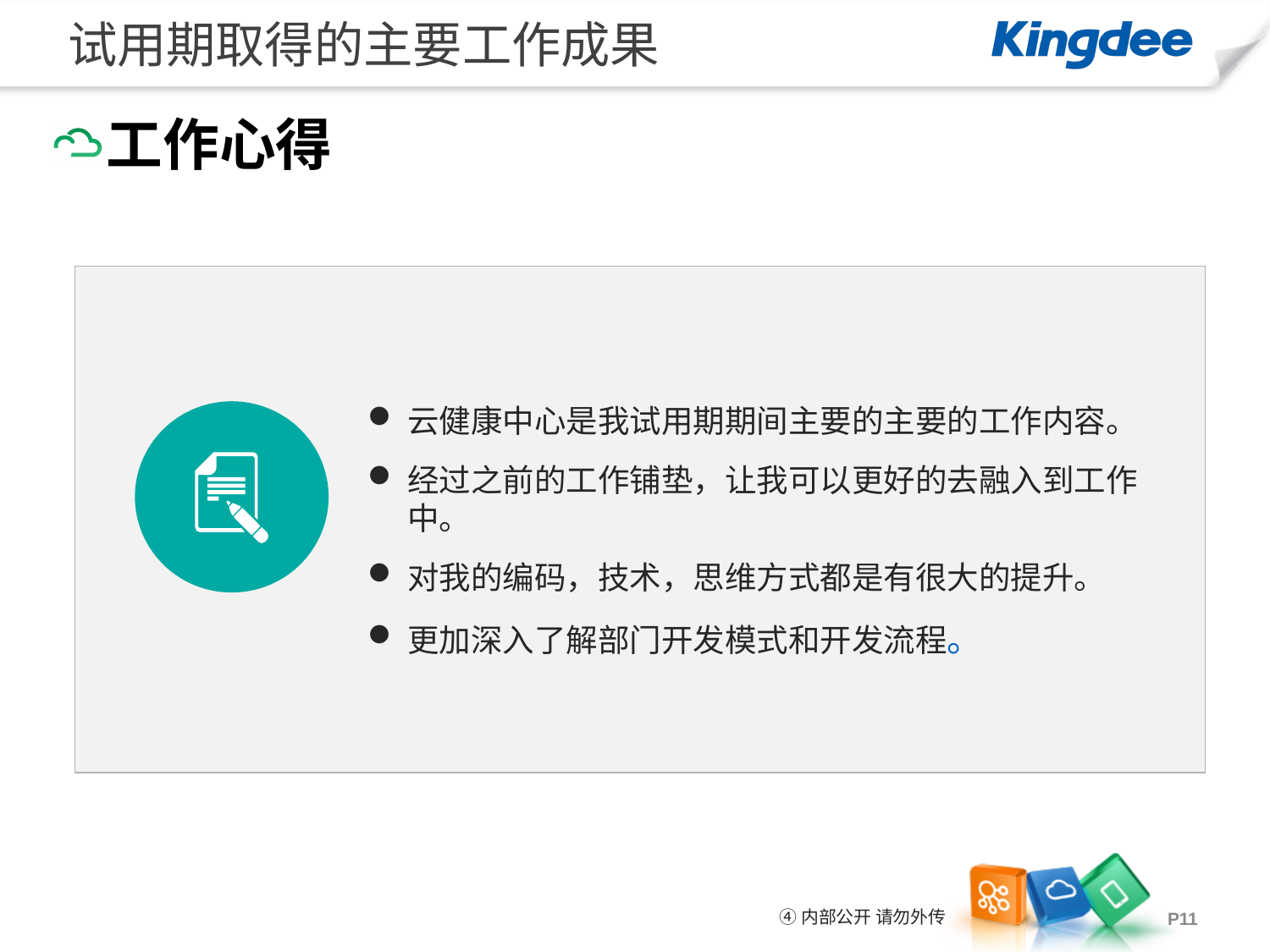

# 试用期取得的主要工作成果
工作心得

云健康中心是我试用期期间主要的主要的工作内容。
经过之前的工作铺垫，让我可以更好的去融入到工作中。
对我的编码，技术，思维方式都是有很大的提升。
更加深入了解部门开发模式和开发流程。